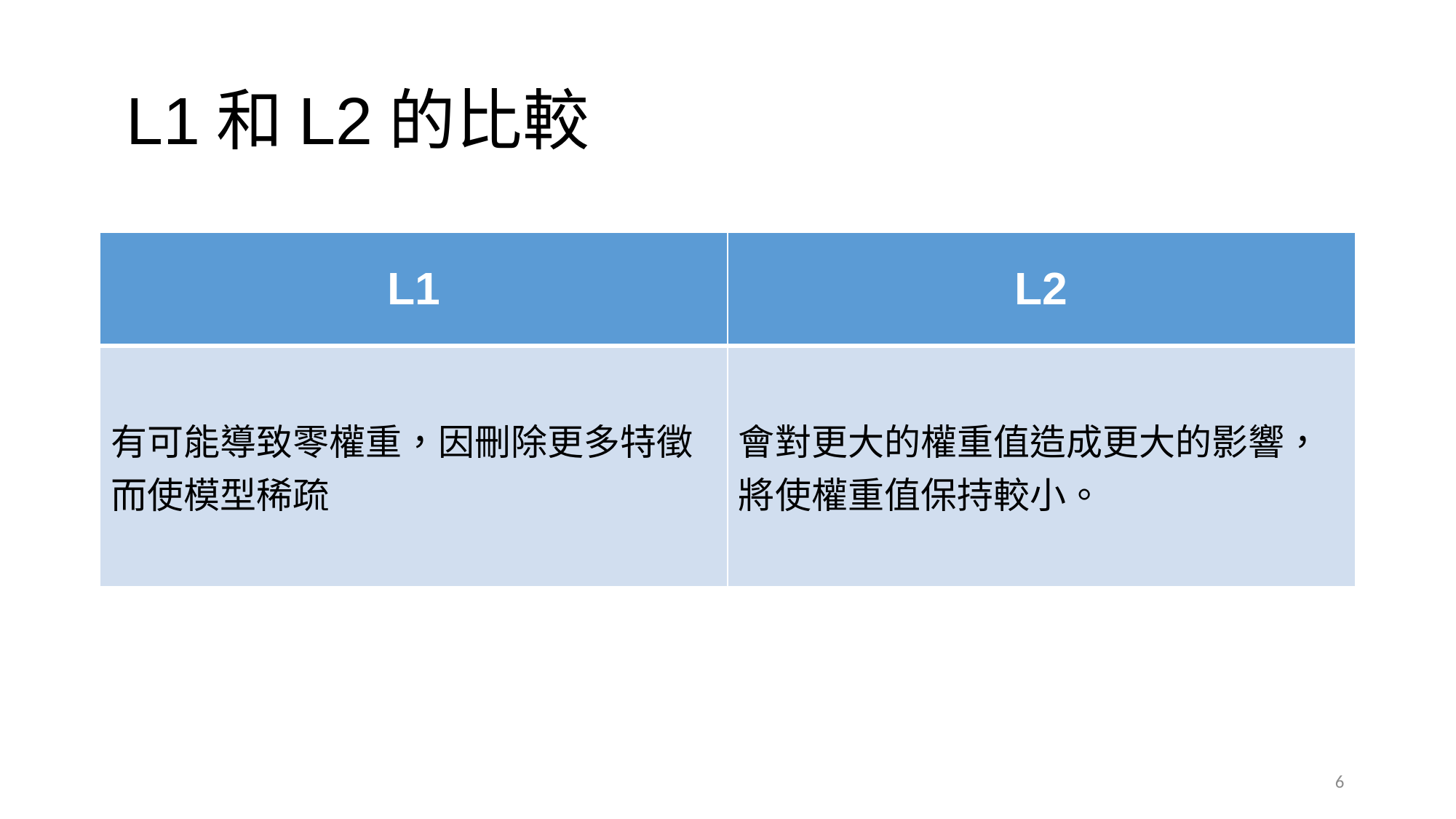

# L1和L2的比較
| L1 | L2 |
| --- | --- |
| 有可能導致零權重，因刪除更多特徵而使模型稀疏 | 會對更大的權重值造成更大的影響，將使權重值保持較小。 |
6